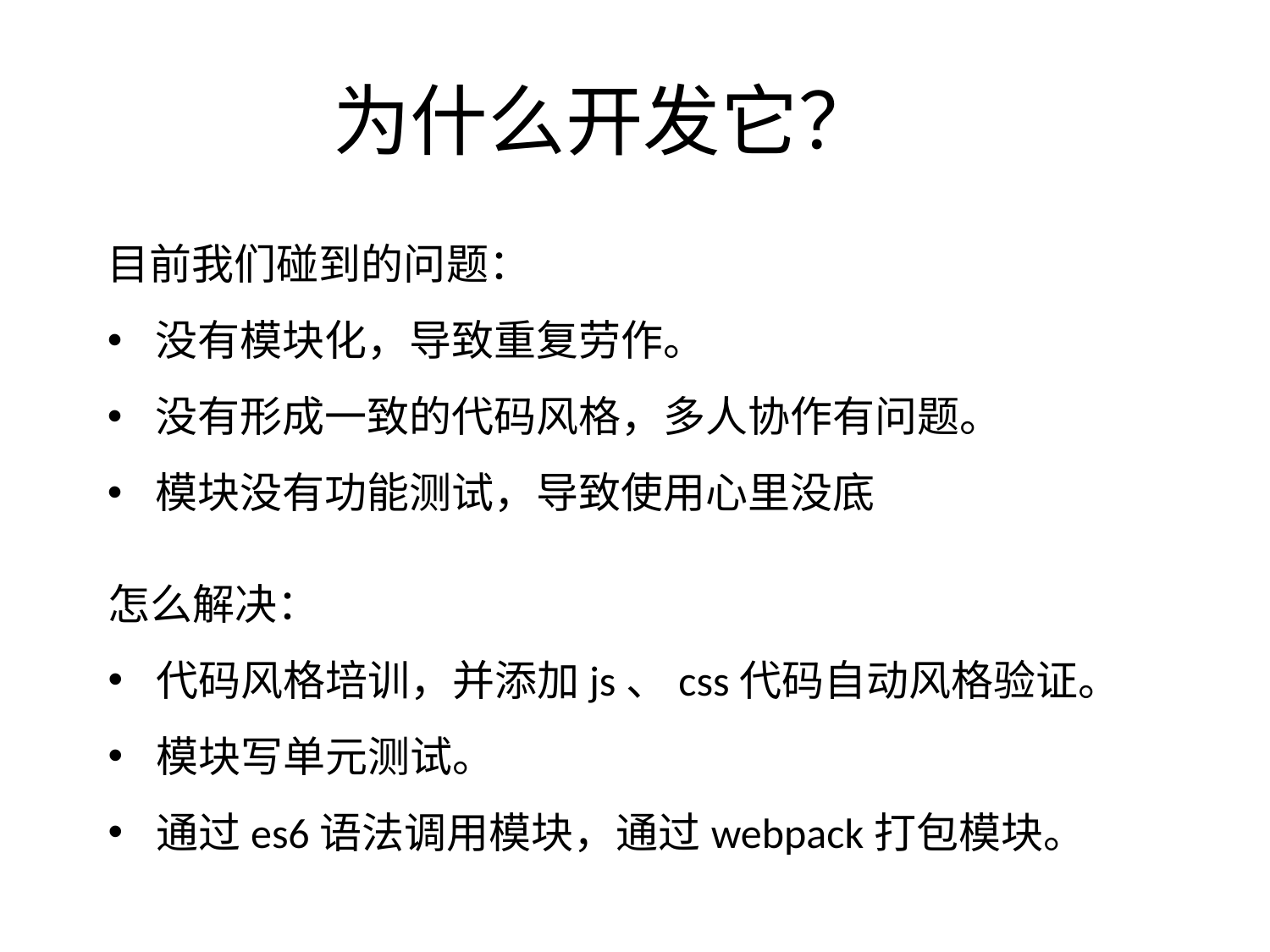

# 为什么开发它？
目前我们碰到的问题：
没有模块化，导致重复劳作。
没有形成一致的代码风格，多人协作有问题。
模块没有功能测试，导致使用心里没底
怎么解决：
代码风格培训，并添加js、css代码自动风格验证。
模块写单元测试。
通过es6语法调用模块，通过webpack打包模块。